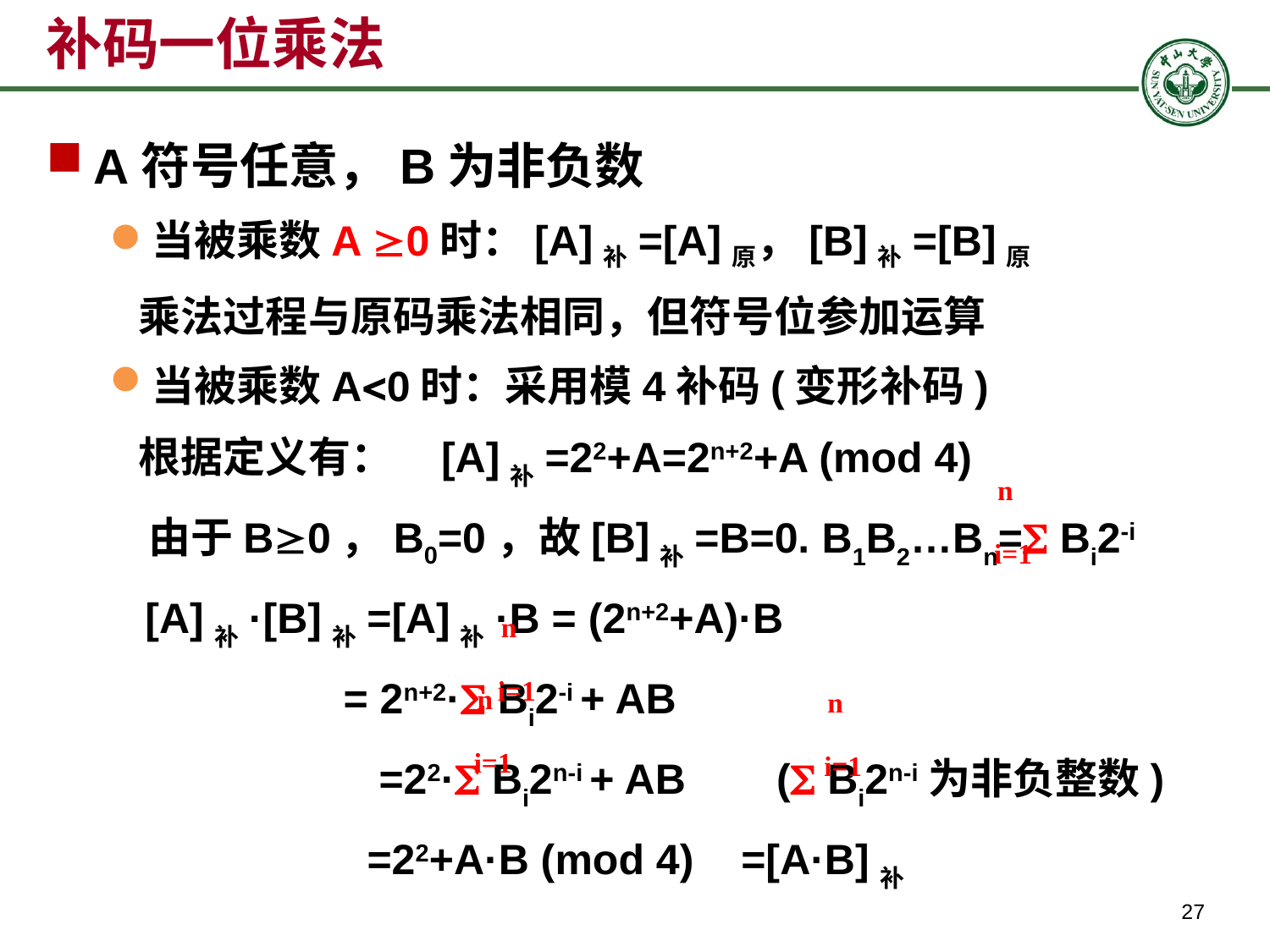

# 补码一位乘法
A符号任意，B为非负数
当被乘数A ≥0时：[A]补=[A]原，[B]补=[B]原
  乘法过程与原码乘法相同，但符号位参加运算
当被乘数A<0时：采用模4补码(变形补码)
  根据定义有：    [A]补=22+A=2n+2+A (mod 4)
   由于B≥0，B0=0，故[B]补=B=0. B1B2…Bn=Σ Bi2-i
   [A]补·[B]补=[A]补·B = (2n+2+A)·B
         = 2n+2·Σ Bi2-i + AB
            =22·Σ Bi2n-i + AB 	(Σ Bi2n-i为非负整数)
           =22+A·B (mod 4)    =[A·B]补

n
i=1
n
i=1
n
i=1
n
i=1